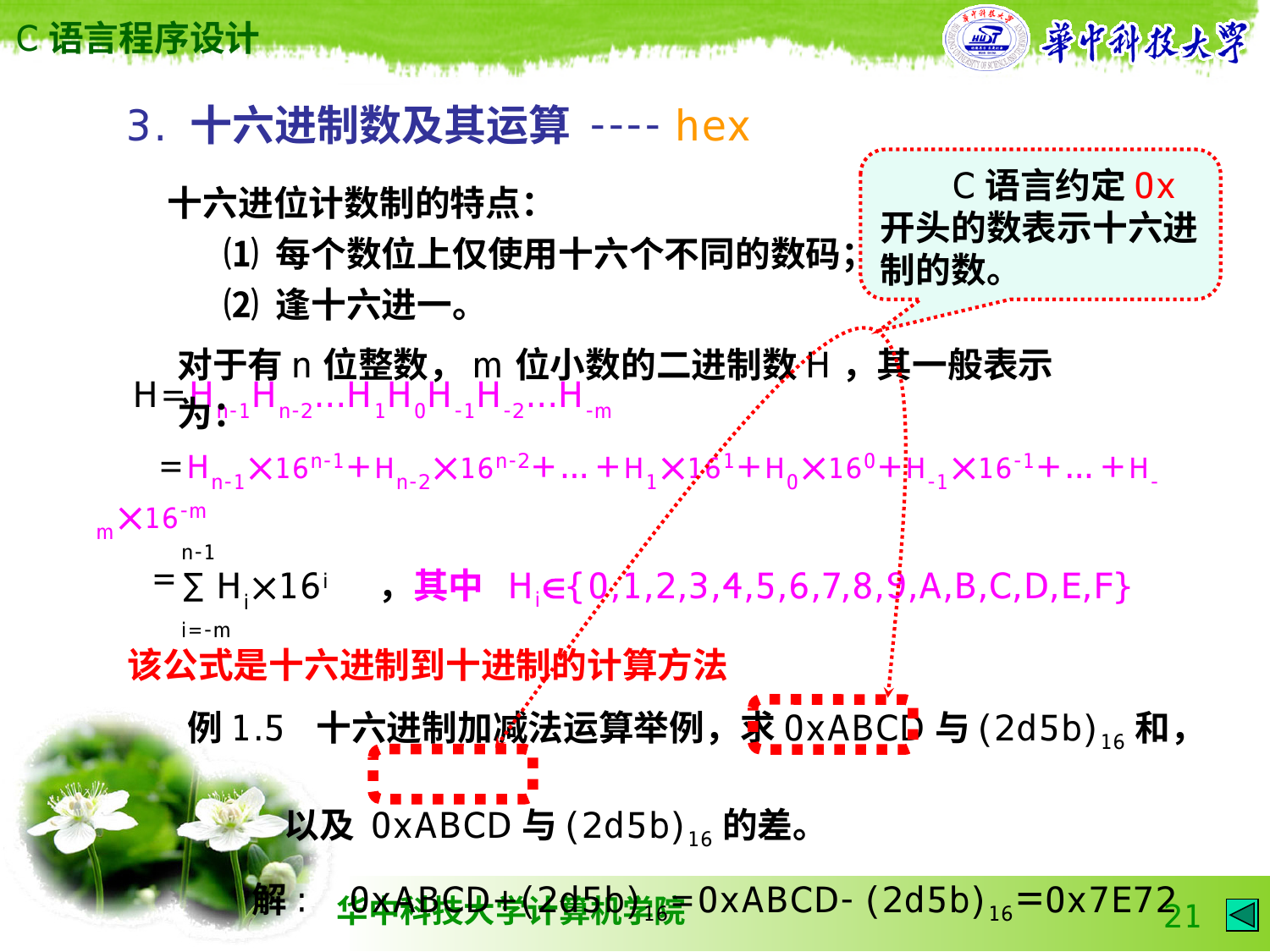

3. 十六进制数及其运算 ---- hex
       C语言约定0x开头的数表示十六进制的数。

十六进位计数制的特点：
       ⑴ 每个数位上仅使用十六个不同的数码；
       ⑵ 逢十六进一。
对于有n位整数，m位小数的二进制数H，其一般表示为：

H=Hn-1Hn-2...H1H0H-1H-2...H-m
    =Hn-1×16n-1+Hn-2×16n-2+…+H1×161+H0×160+H-1×16-1+…+H-m×16-m
n-1
∑ Hi×16i      ，其中  Hi∈{0,1,2,3,4,5,6,7,8,9,A,B,C,D,E,F}
i=-m
=
| 该公式是十六进制到十进制的计算方法 |
| --- |
例1.5  十六进制加减法运算举例，求0xABCD与(2d5b)16和，
           以及 0xABCD与(2d5b)16的差。
       解:    0xABCD+(2d5b)16=0xABCD- (2d5b)16=0x7E72
21